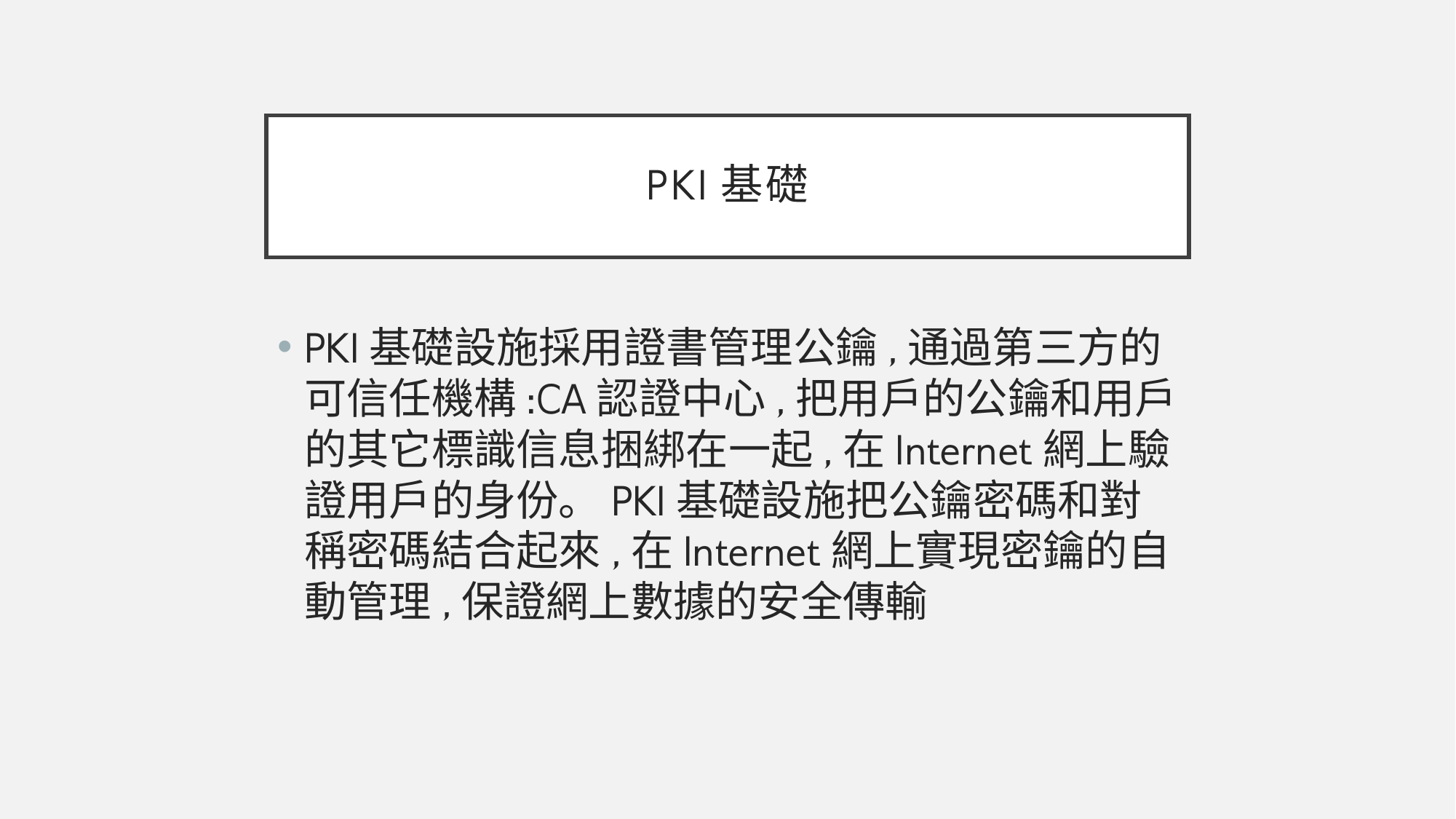

# PKI基礎
PKI基礎設施採用證書管理公鑰,通過第三方的可信任機構:CA認證中心,把用戶的公鑰和用戶的其它標識信息捆綁在一起,在Internet網上驗證用戶的身份。PKI基礎設施把公鑰密碼和對稱密碼結合起來,在Internet網上實現密鑰的自動管理,保證網上數據的安全傳輸